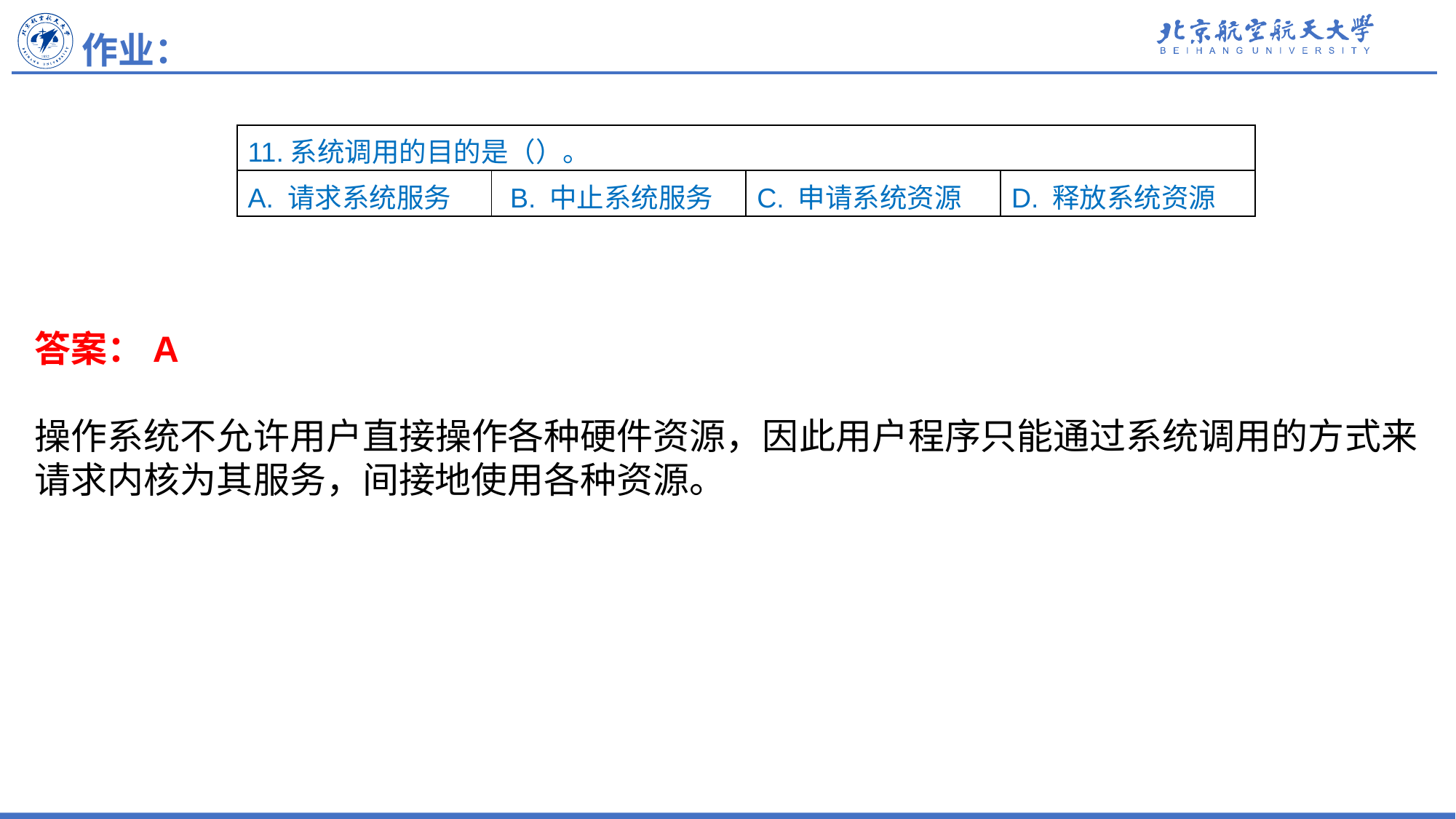

作业：
| 11.系统调用的目的是（）。 |  |  |  |
| --- | --- | --- | --- |
| A. 请求系统服务 | B. 中止系统服务 | C. 申请系统资源 | D. 释放系统资源 |
答案：A

操作系统不允许用户直接操作各种硬件资源，因此用户程序只能通过系统调用的方式来请求内核为其服务，间接地使用各种资源。
20